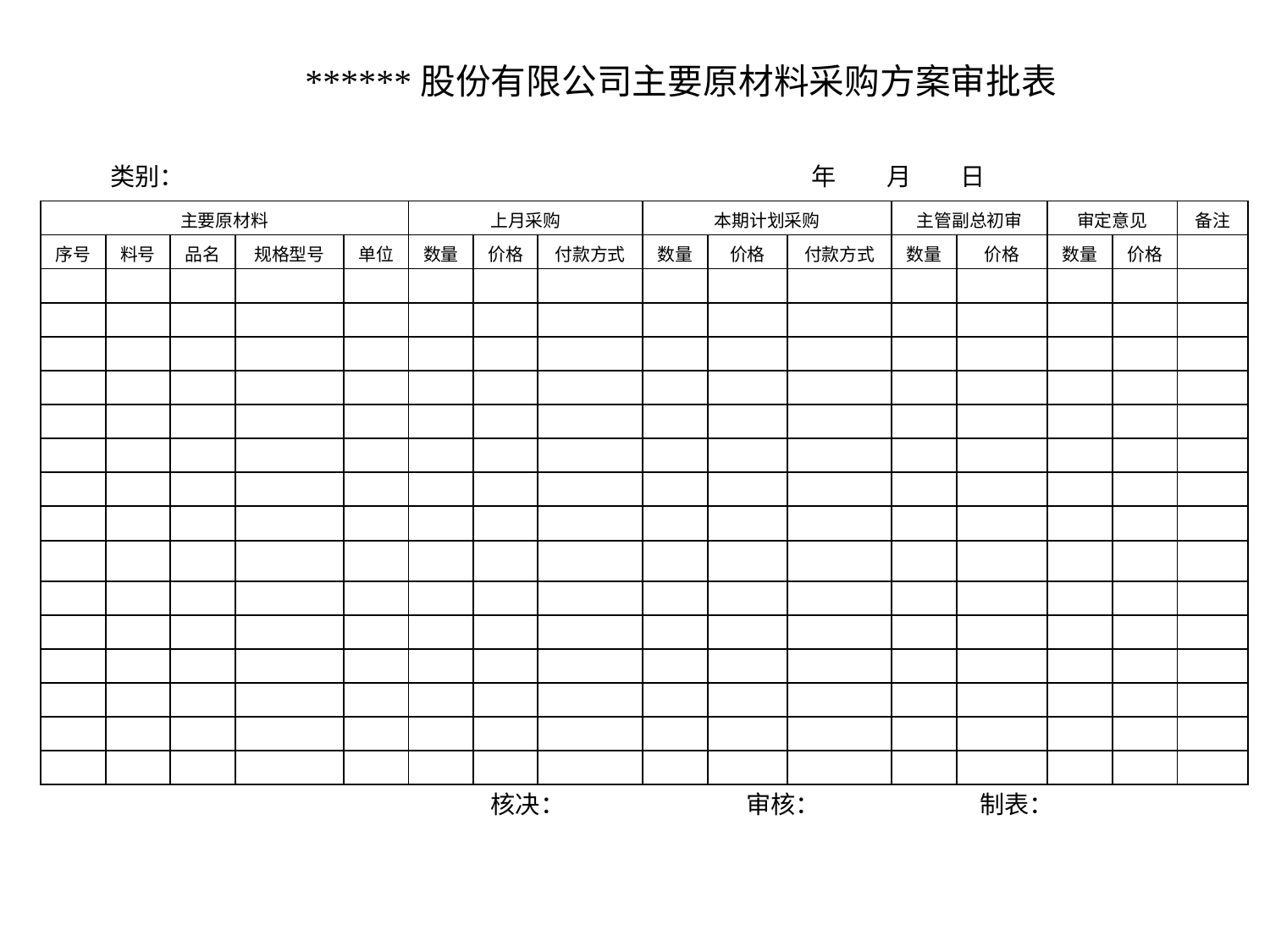

******股份有限公司主要原材料采购方案审批表
           类别：                                                                                                                  年         月         日
| 主要原材料 |  |  |  |  | 上月采购 |  |  | 本期计划采购 |  |  | 主管副总初审 |  | 审定意见 |  | 备注 |
| --- | --- | --- | --- | --- | --- | --- | --- | --- | --- | --- | --- | --- | --- | --- | --- |
| 序号 | 料号 | 品名 | 规格型号 | 单位 | 数量 | 价格 | 付款方式 | 数量 | 价格 | 付款方式 | 数量 | 价格 | 数量 | 价格 |  |
|  |  |  |  |  |  |  |  |  |  |  |  |  |  |  |  |
|  |  |  |  |  |  |  |  |  |  |  |  |  |  |  |  |
|  |  |  |  |  |  |  |  |  |  |  |  |  |  |  |  |
|  |  |  |  |  |  |  |  |  |  |  |  |  |  |  |  |
|  |  |  |  |  |  |  |  |  |  |  |  |  |  |  |  |
|  |  |  |  |  |  |  |  |  |  |  |  |  |  |  |  |
|  |  |  |  |  |  |  |  |  |  |  |  |  |  |  |  |
|  |  |  |  |  |  |  |  |  |  |  |  |  |  |  |  |
|  |  |  |  |  |  |  |  |  |  |  |  |  |  |  |  |
|  |  |  |  |  |  |  |  |  |  |  |  |  |  |  |  |
|  |  |  |  |  |  |  |  |  |  |  |  |  |  |  |  |
|  |  |  |  |  |  |  |  |  |  |  |  |  |  |  |  |
|  |  |  |  |  |  |  |  |  |  |  |  |  |  |  |  |
|  |  |  |  |  |  |  |  |  |  |  |  |  |  |  |  |
|  |  |  |  |  |  |  |  |  |  |  |  |  |  |  |  |
       核决：                                 审核：                             制表：
140